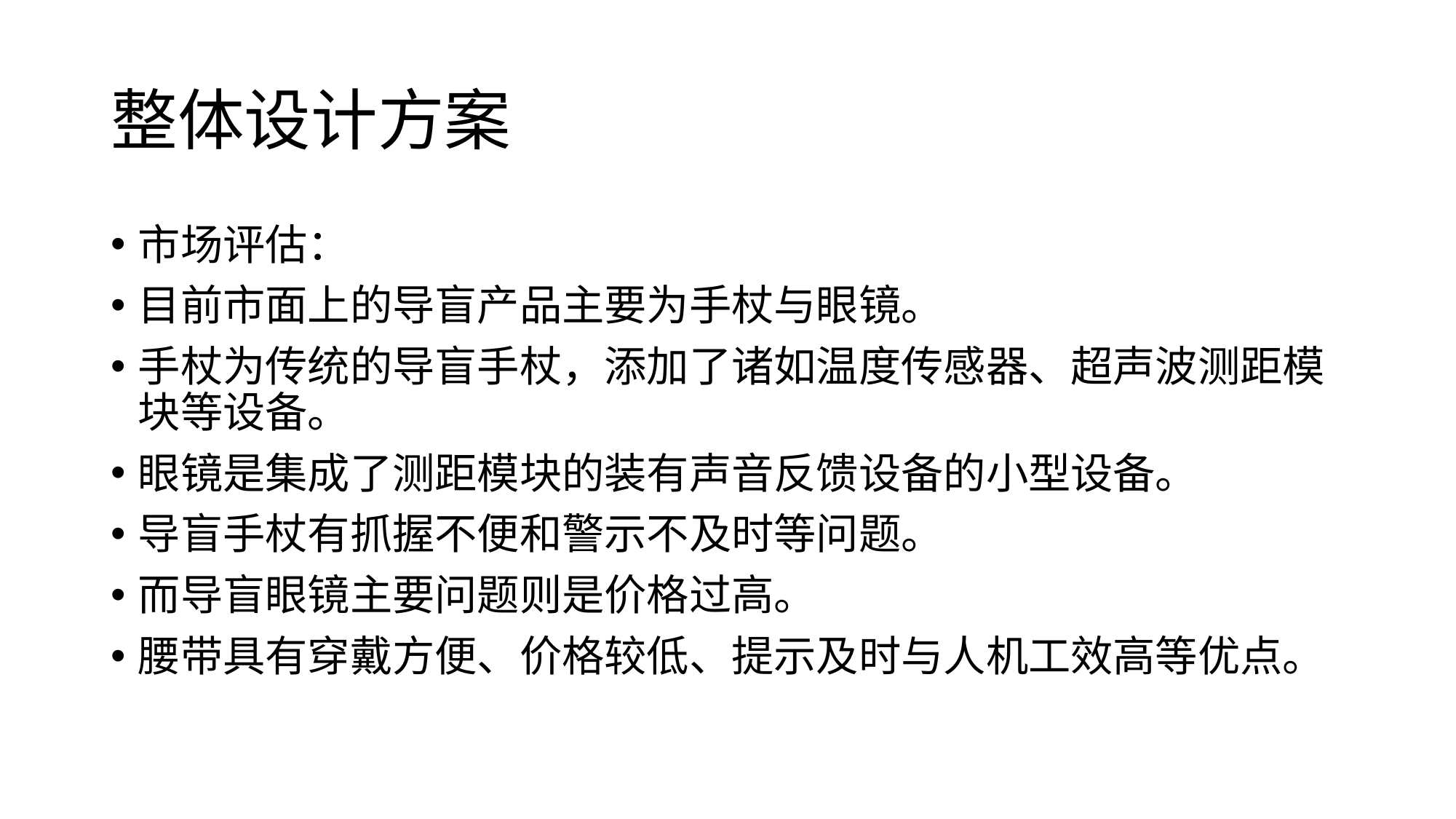

# 整体设计方案
市场评估：
目前市面上的导盲产品主要为手杖与眼镜。
手杖为传统的导盲手杖，添加了诸如温度传感器、超声波测距模块等设备。
眼镜是集成了测距模块的装有声音反馈设备的小型设备。
导盲手杖有抓握不便和警示不及时等问题。
而导盲眼镜主要问题则是价格过高。
腰带具有穿戴方便、价格较低、提示及时与人机工效高等优点。